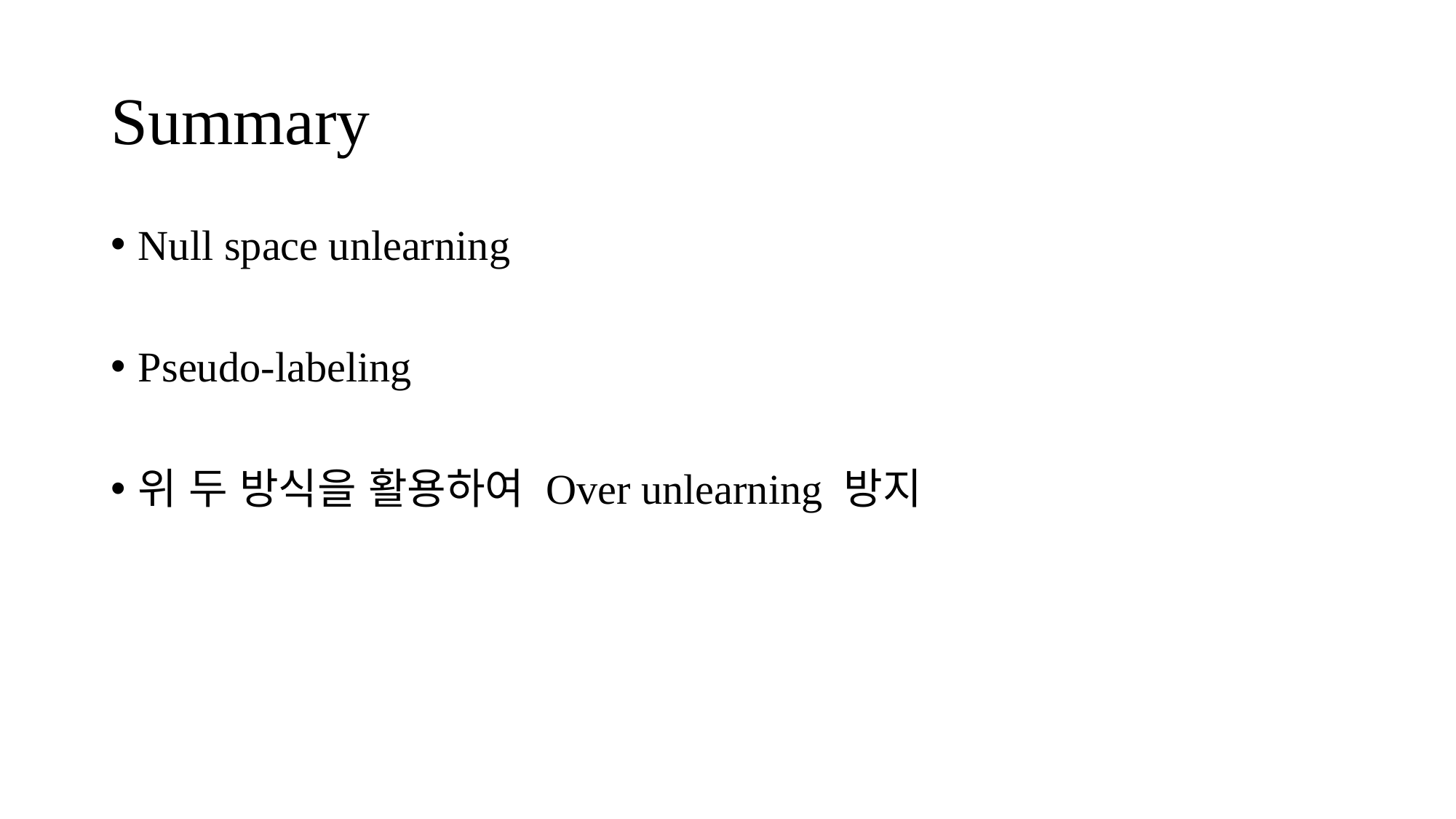

# Summary
Null space unlearning

Pseudo-labeling

위 두 방식을 활용하여 Over unlearning 방지